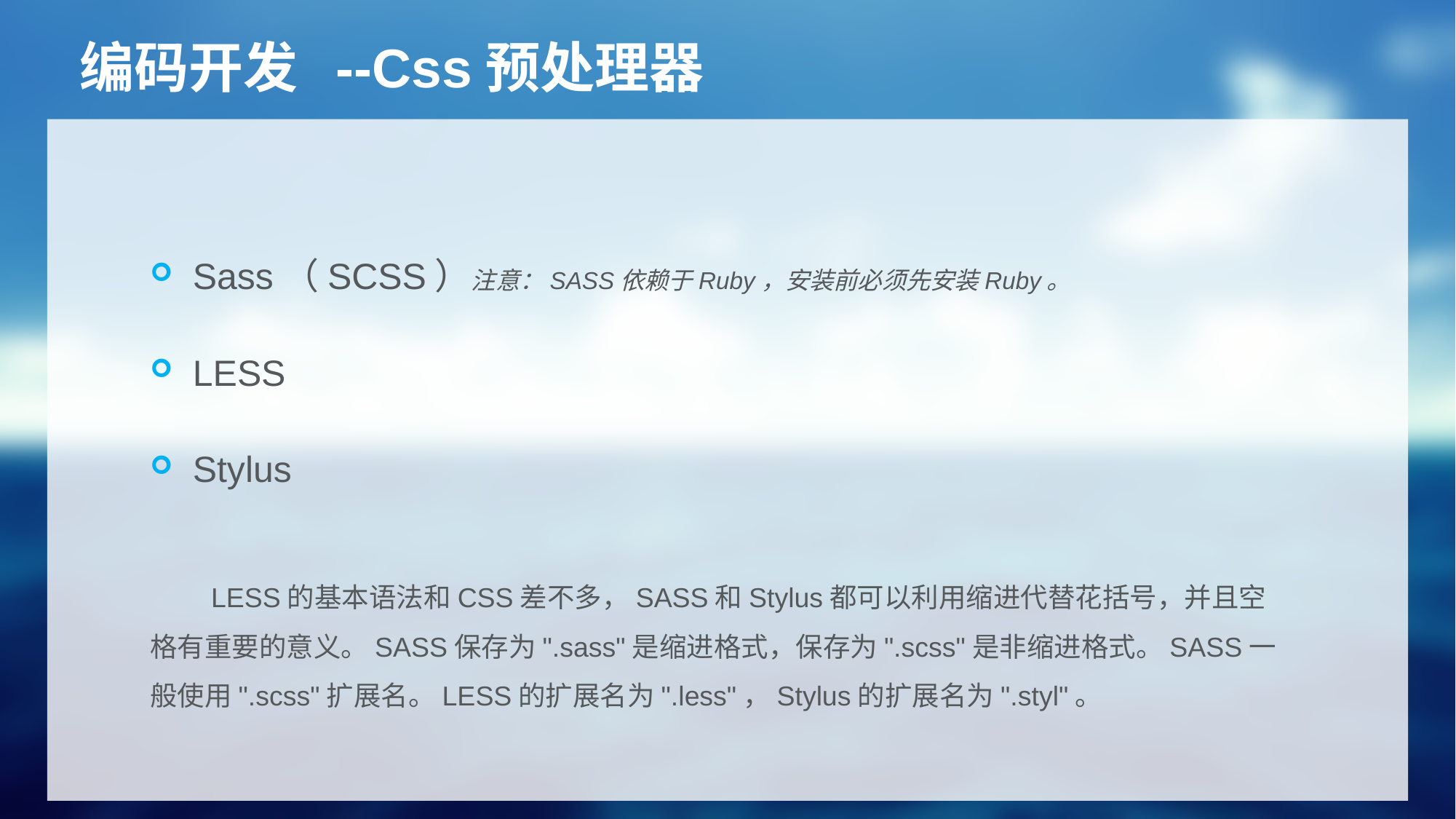

# 编码开发  --Css预处理器
Sass（SCSS）注意：SASS依赖于Ruby，安装前必须先安装Ruby。
LESS
Stylus
        LESS的基本语法和CSS差不多，SASS和Stylus都可以利用缩进代替花括号，并且空格有重要的意义。SASS保存为".sass"是缩进格式，保存为".scss"是非缩进格式。SASS一般使用".scss"扩展名。LESS的扩展名为".less"，Stylus的扩展名为".styl"。